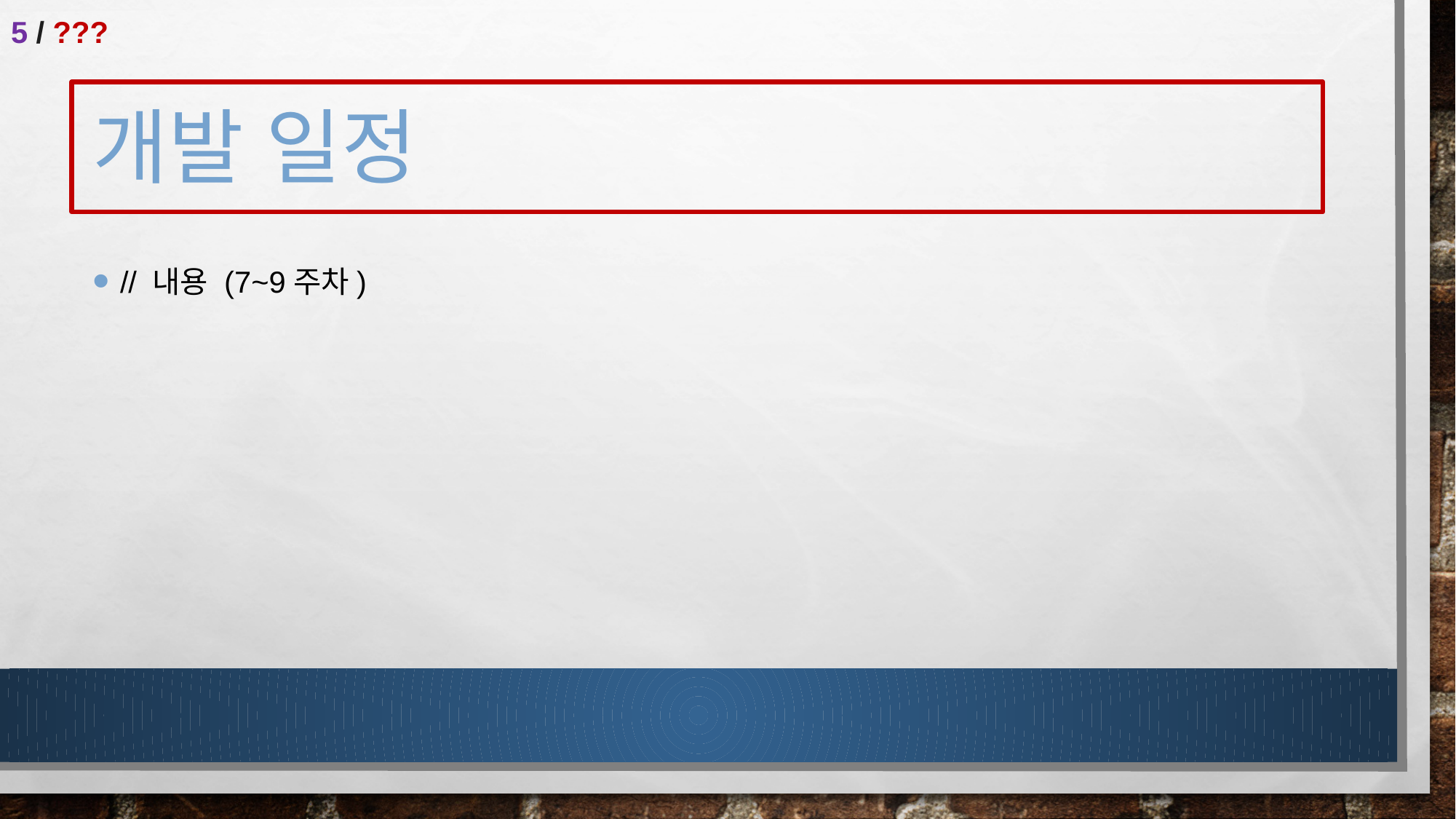

5 / ???

# 개발 일정
// 내용 (7~9주차)